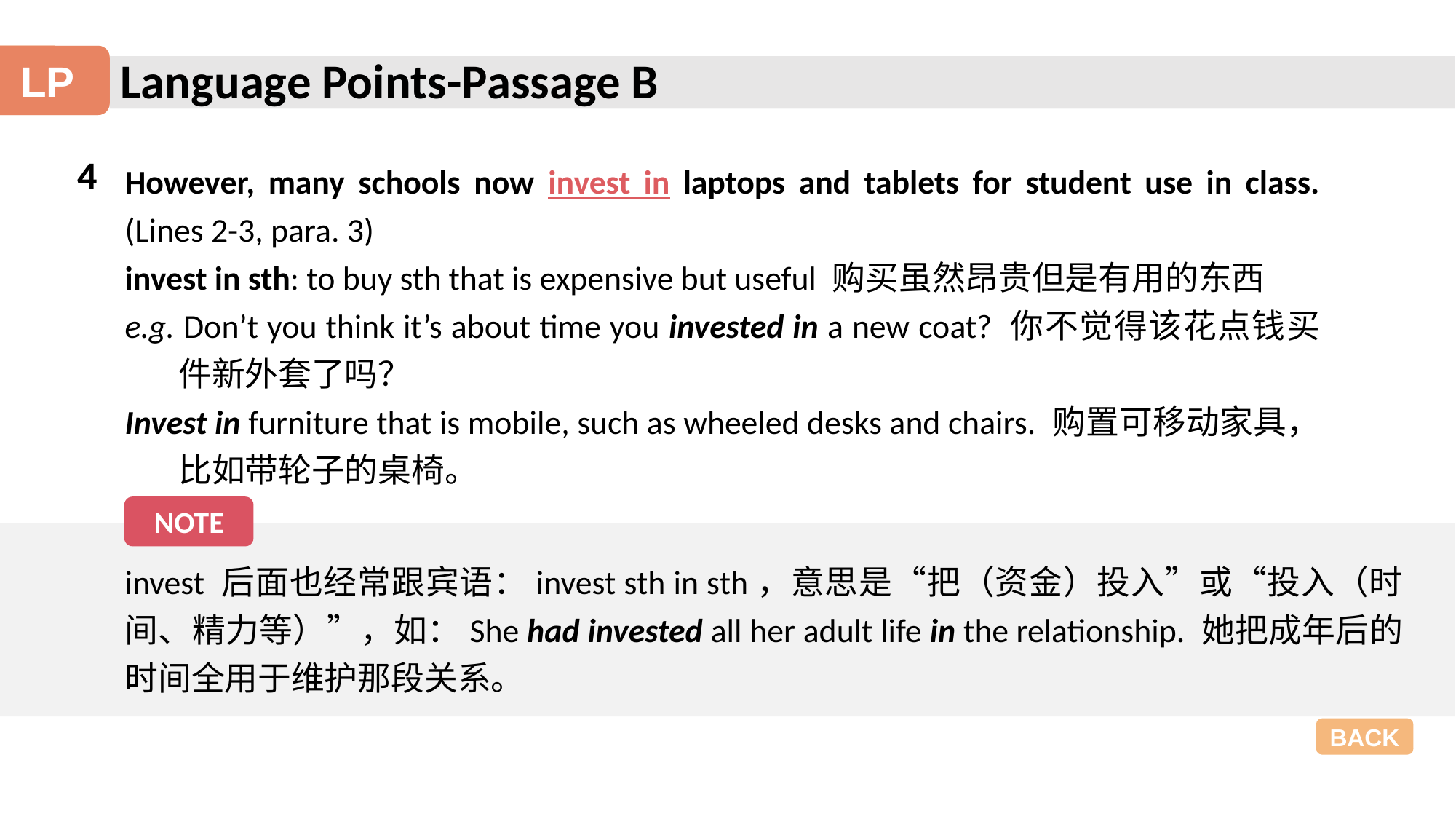

Language Points-Passage B
LP

4
However, many schools now invest in laptops and tablets for student use in class. (Lines 2-3, para. 3)
invest in sth: to buy sth that is expensive but useful 购买虽然昂贵但是有用的东西
e.g. Don’t you think it’s about time you invested in a new coat? 你不觉得该花点钱买件新外套了吗？
Invest in furniture that is mobile, such as wheeled desks and chairs. 购置可移动家具，比如带轮子的桌椅。
NOTE

invest 后面也经常跟宾语：invest sth in sth，意思是“把（资金）投入”或“投入（时间、精力等）”，如：She had invested all her adult life in the relationship. 她把成年后的时间全用于维护那段关系。
BACK